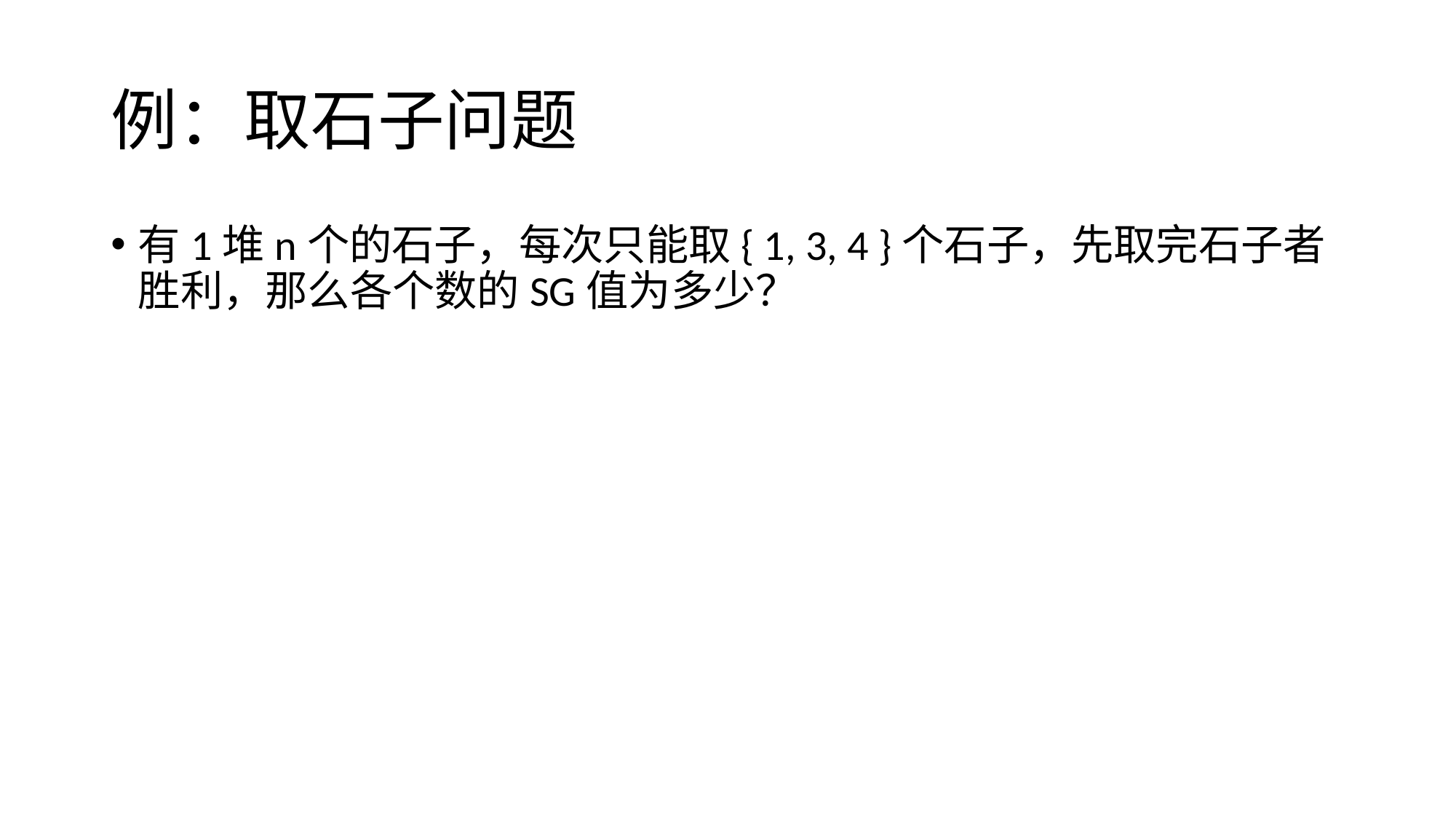

# 例：取石子问题
有1堆n个的石子，每次只能取{ 1, 3, 4 }个石子，先取完石子者胜利，那么各个数的SG值为多少？